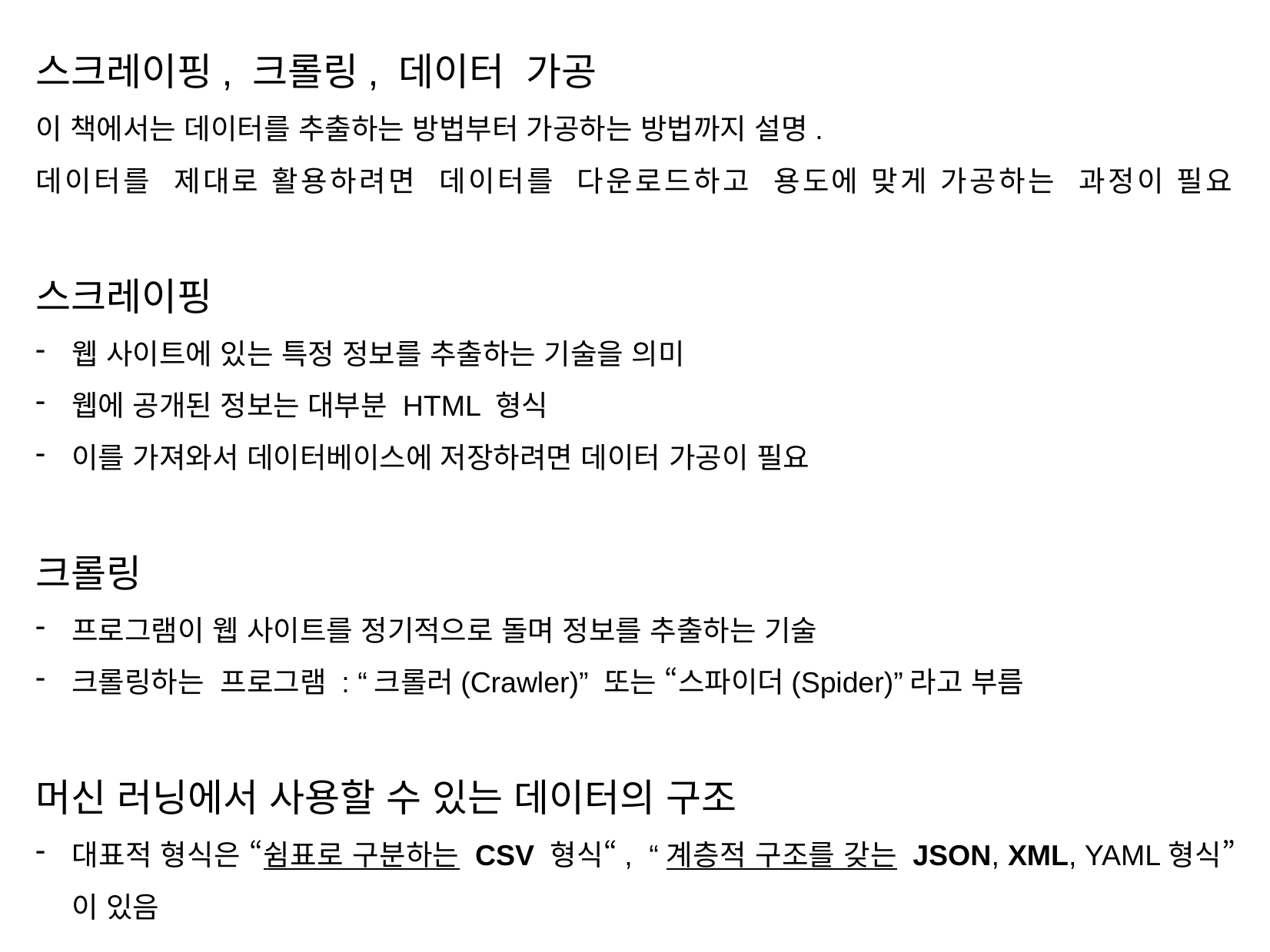

스크레이핑, 크롤링, 데이터  가공
이 책에서는 데이터를 추출하는 방법부터 가공하는 방법까지 설명.
데이터를  제대로 활용하려면  데이터를  다운로드하고  용도에 맞게 가공하는  과정이 필요
스크레이핑
웹 사이트에 있는 특정 정보를 추출하는 기술을 의미
웹에 공개된 정보는 대부분 HTML 형식
이를 가져와서 데이터베이스에 저장하려면 데이터 가공이 필요

크롤링
프로그램이 웹 사이트를 정기적으로 돌며 정보를 추출하는 기술
크롤링하는  프로그램 : “크롤러(Crawler)” 또는 “스파이더(Spider)”라고 부름

머신 러닝에서 사용할 수 있는 데이터의 구조
대표적 형식은 “쉼표로 구분하는 CSV 형식“,  “계층적 구조를 갖는 JSON, XML, YAML형식”이 있음